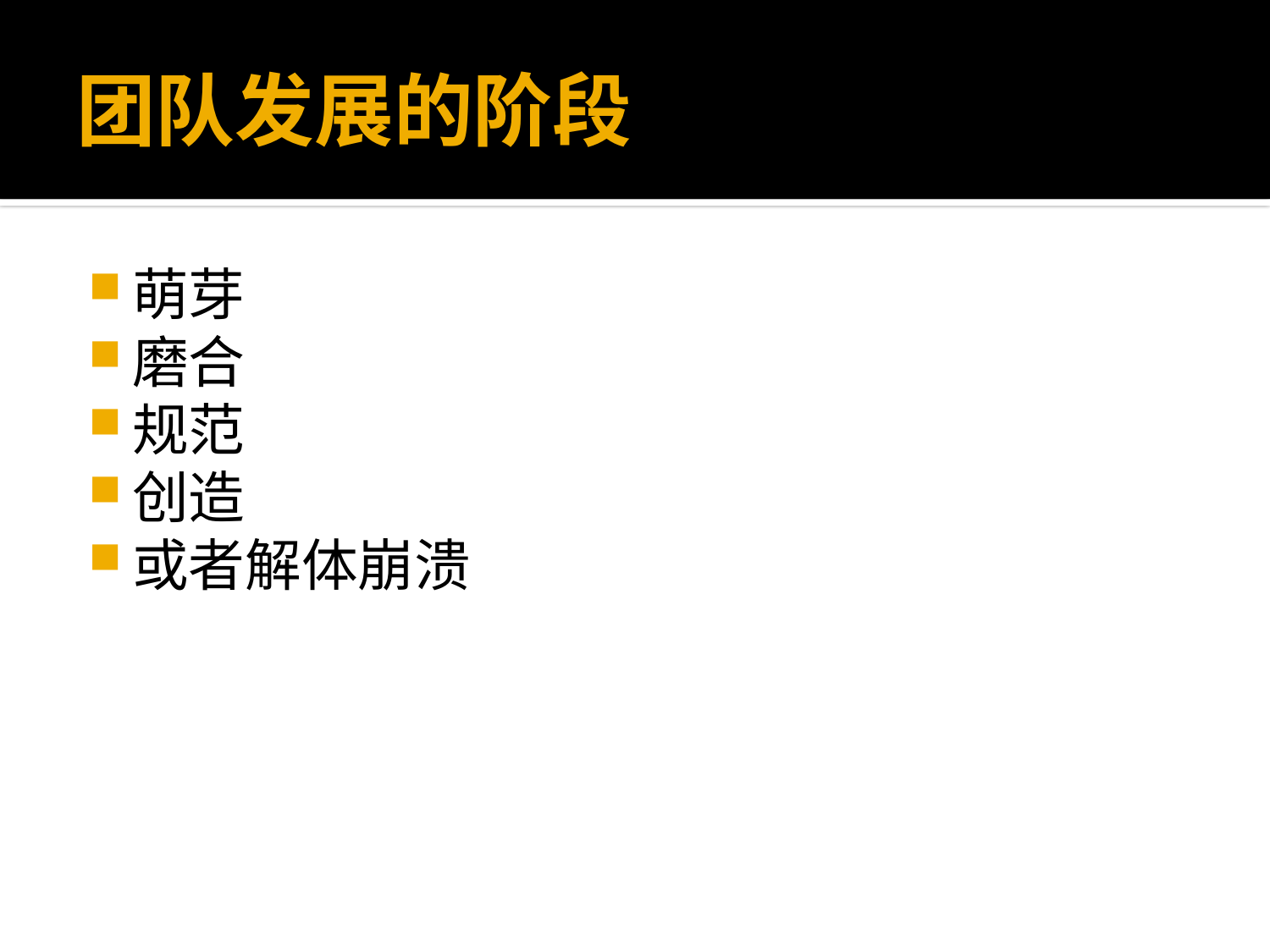

# 团队发展的阶段
萌芽
磨合
规范
创造
或者解体崩溃